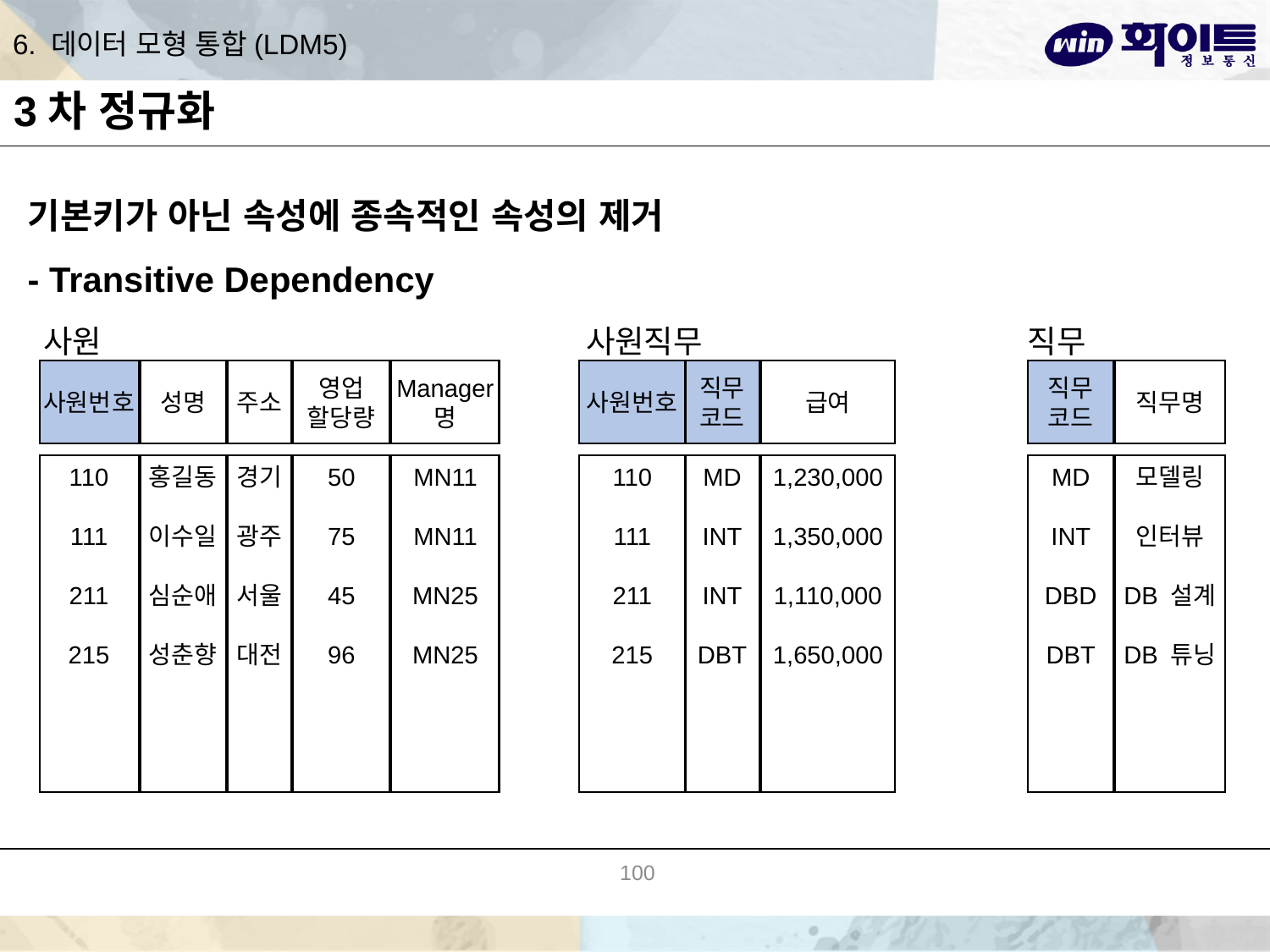

# 6. 데이터 모형 통합(LDM5)
3차 정규화
기본키가 아닌 속성에 종속적인 속성의 제거
- Transitive Dependency
사원
사원직무
직무
직무
코드
직무명
MD

INT

DBD

DBT
모델링

인터뷰

DB 설계

DB 튜닝
사원번호
성명
주소
영업
할당량
Manager
명
사원번호
직무
코드
급여
110

111

211

215

홍길동

이수일

심순애

성춘향
경기

광주

서울

대전
50

75

45

96
MN11

MN11

MN25

MN25
110

111

211

215

MD

INT

INT

DBT
1,230,000

1,350,000

1,110,000

1,650,000
100